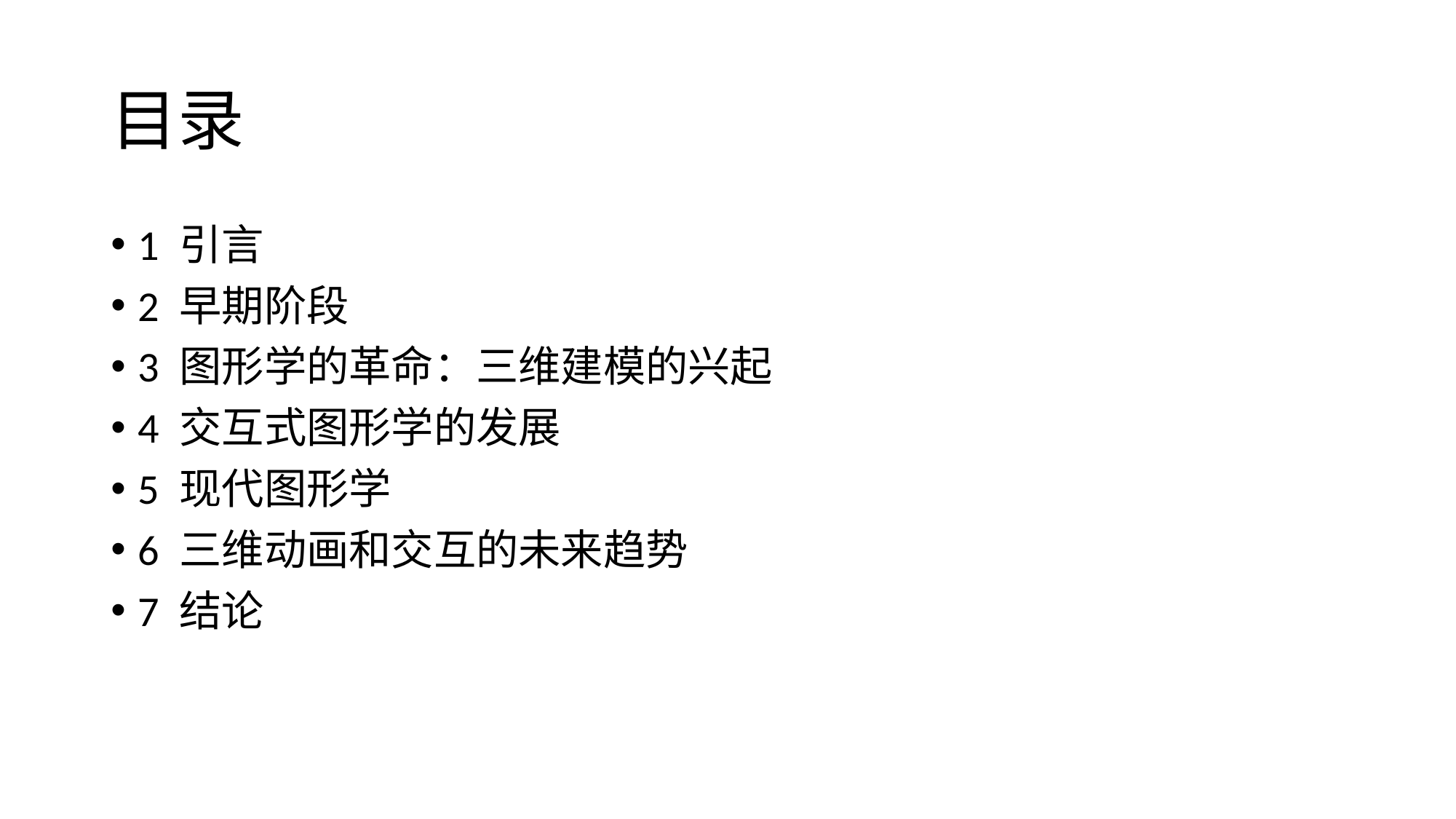

# 目录
1 引言
2 早期阶段
3 图形学的革命：三维建模的兴起
4 交互式图形学的发展
5 现代图形学
6 三维动画和交互的未来趋势
7 结论